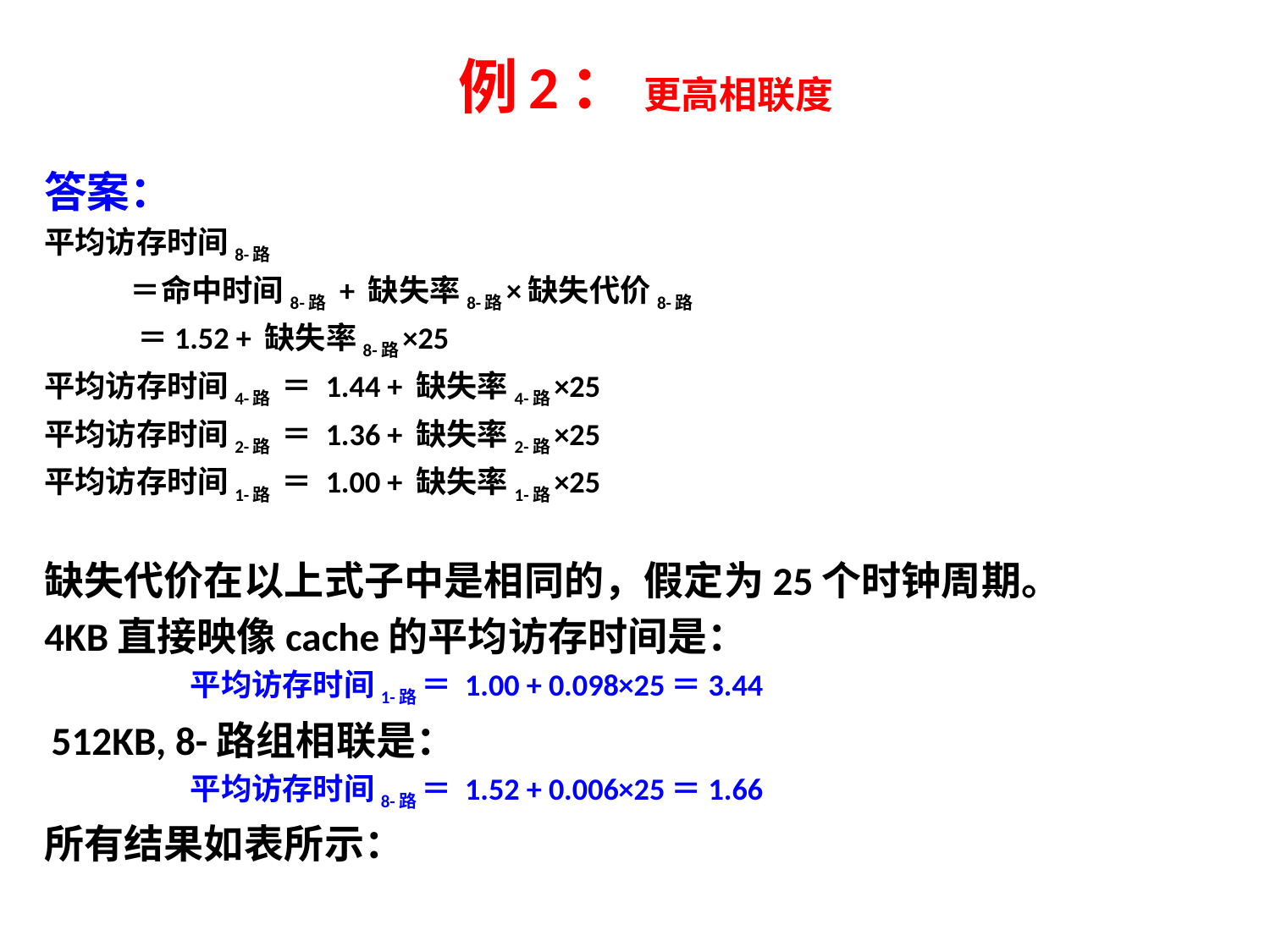

# 例2： 更高相联度
答案：
平均访存时间8-路
			     ＝命中时间8-路 + 缺失率8-路×缺失代价8-路
			      ＝1.52 + 缺失率8-路×25
平均访存时间4-路  ＝ 1.44 + 缺失率4-路×25
平均访存时间2-路  ＝ 1.36 + 缺失率2-路×25
平均访存时间1-路  ＝ 1.00 + 缺失率1-路×25

缺失代价在以上式子中是相同的，假定为25个时钟周期。
4KB直接映像cache的平均访存时间是：
                    平均访存时间1-路 ＝ 1.00 + 0.098×25＝3.44
 512KB, 8-路组相联是：
                    平均访存时间8-路 ＝ 1.52 + 0.006×25＝1.66
所有结果如表所示：

21